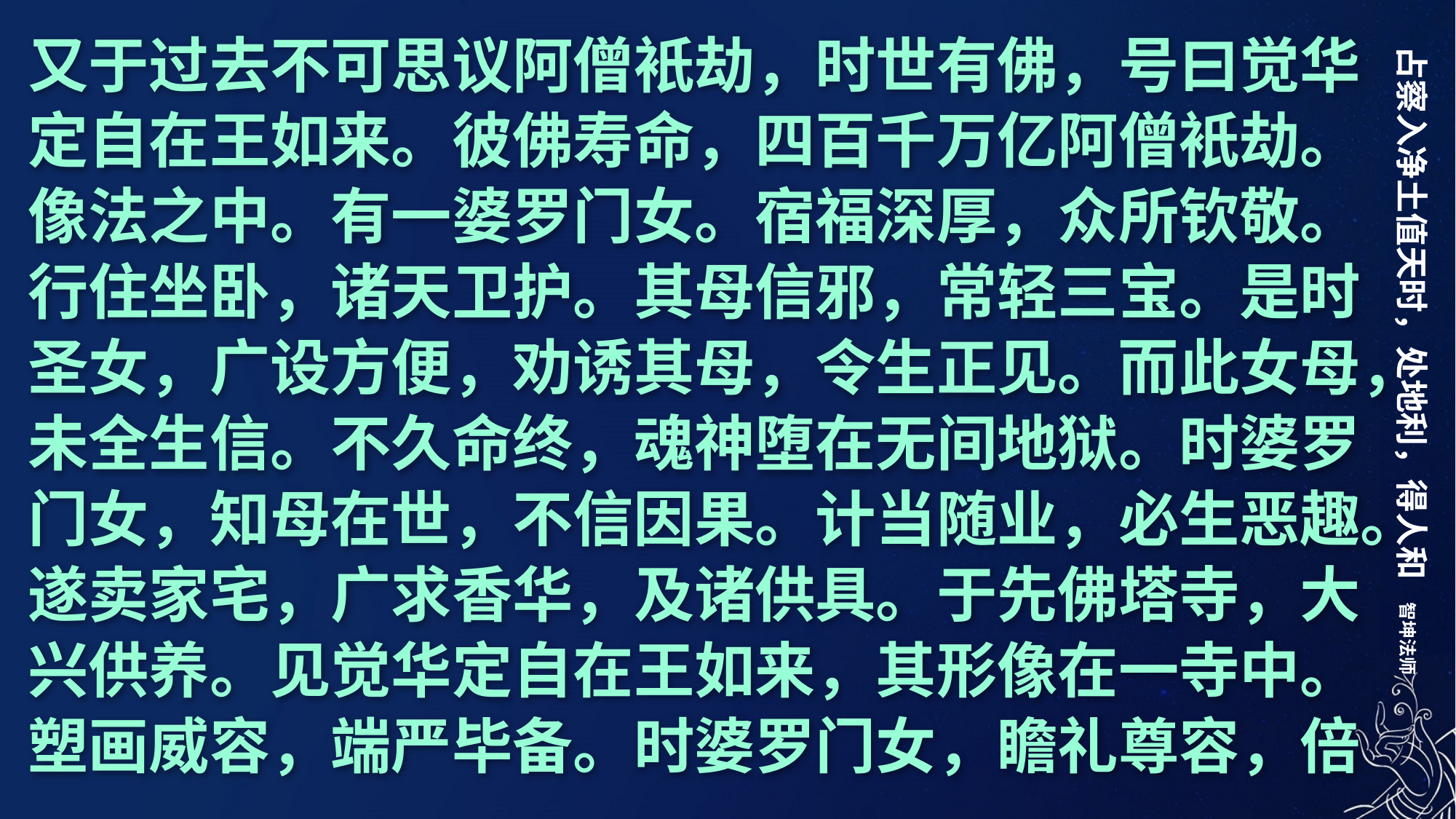

又于过去不可思议阿僧衹劫，时世有佛，号曰觉华定自在王如来。彼佛寿命，四百千万亿阿僧衹劫。像法之中。有一婆罗门女。宿福深厚，众所钦敬。行住坐卧，诸天卫护。其母信邪，常轻三宝。是时圣女，广设方便，劝诱其母，令生正见。而此女母，未全生信。不久命终，魂神堕在无间地狱。时婆罗门女，知母在世，不信因果。计当随业，必生恶趣。遂卖家宅，广求香华，及诸供具。于先佛塔寺，大兴供养。见觉华定自在王如来，其形像在一寺中。塑画威容，端严毕备。时婆罗门女，瞻礼尊容，倍